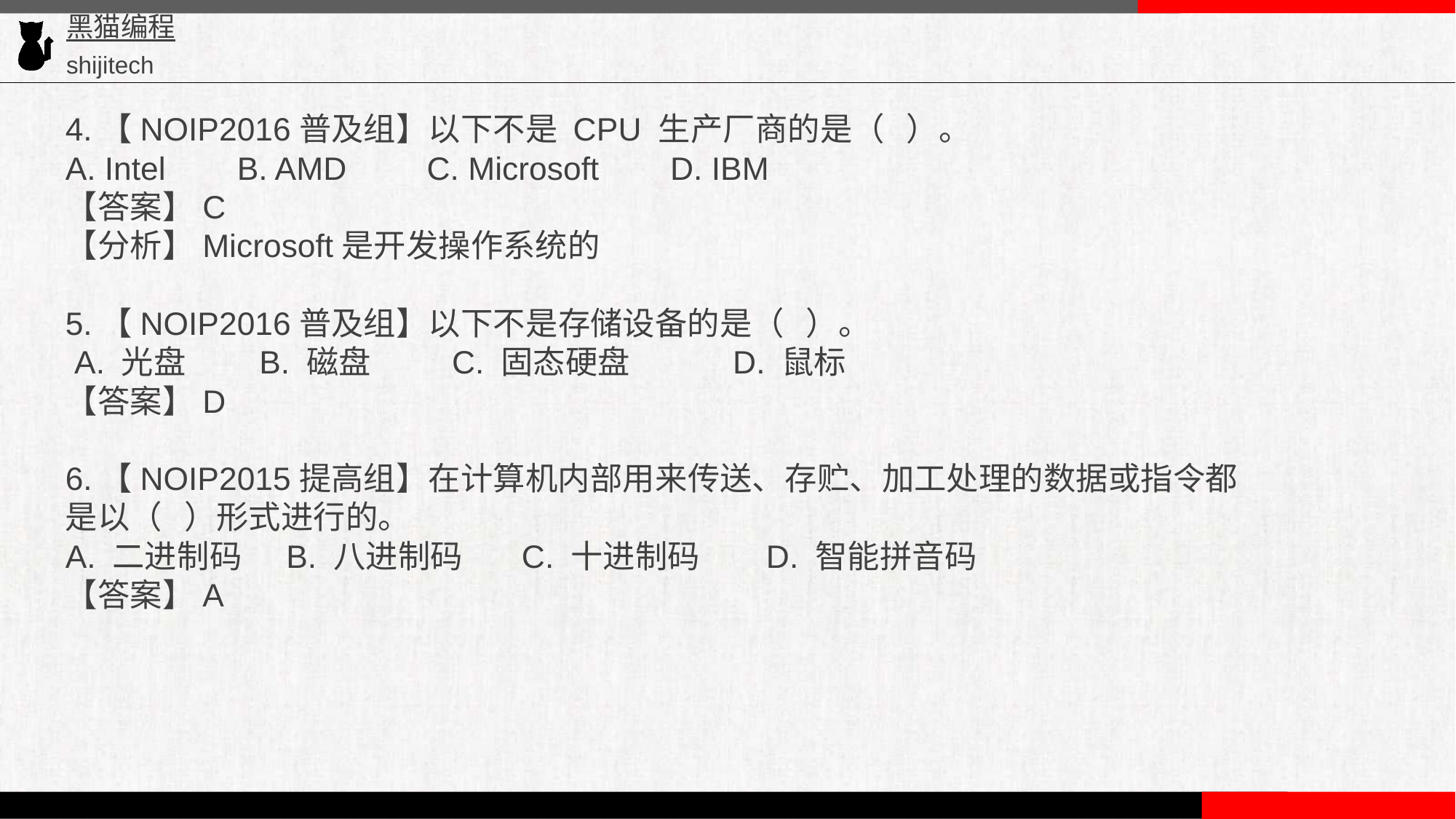

4.【NOIP2016普及组】以下不是 CPU 生产厂商的是（   ）。
A. Intel        B. AMD         C. Microsoft        D. IBM
【答案】C
【分析】Microsoft是开发操作系统的

5.【NOIP2016普及组】以下不是存储设备的是（   ）。
 A. 光盘         B. 磁盘          C. 固态硬盘             D. 鼠标
【答案】D

6.【NOIP2015提高组】在计算机内部用来传送、存贮、加工处理的数据或指令都是以（   ）形式进行的。
A. 二进制码     B. 八进制码       C. 十进制码        D. 智能拼音码
【答案】A